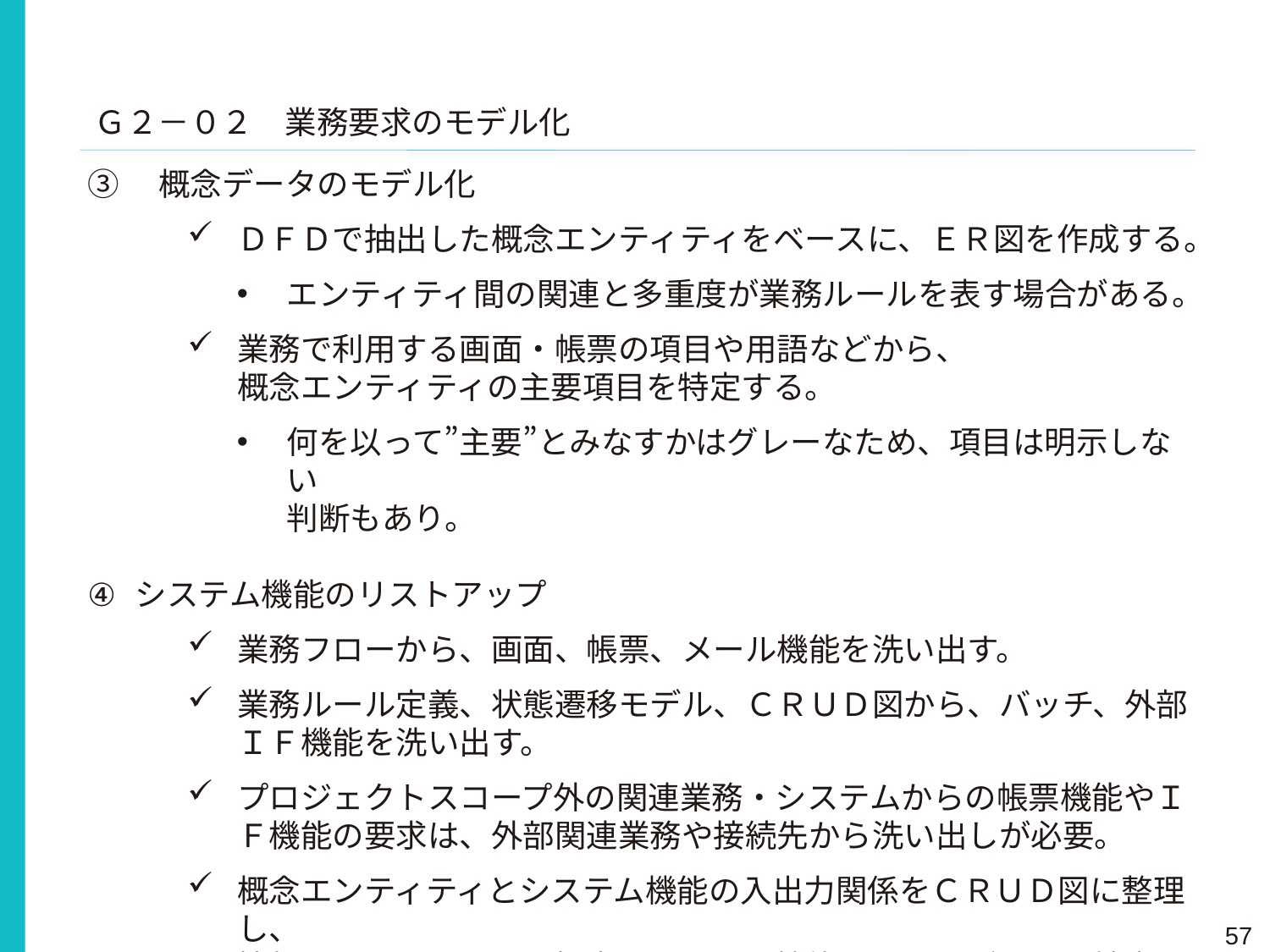

Ｇ２－０２　業務要求のモデル化

③　概念データのモデル化

ＤＦＤで抽出した概念エンティティをベースに、ＥＲ図を作成する。

エンティティ間の関連と多重度が業務ルールを表す場合がある。

業務で利用する画面・帳票の項目や用語などから、
概念エンティティの主要項目を特定する。

何を以って”主要”とみなすかはグレーなため、項目は明示しない
判断もあり。

システム機能のリストアップ

業務フローから、画面、帳票、メール機能を洗い出す。

業務ルール定義、状態遷移モデル、ＣＲＵＤ図から、バッチ、外部ＩＦ機能を洗い出す。

プロジェクトスコープ外の関連業務・システムからの帳票機能やＩＦ機能の要求は、外部関連業務や接続先から洗い出しが必要。

概念エンティティとシステム機能の入出力関係をＣＲＵＤ図に整理し、
情報のライフサイクル視点でシステム機能に過不足がないか精査する。
57